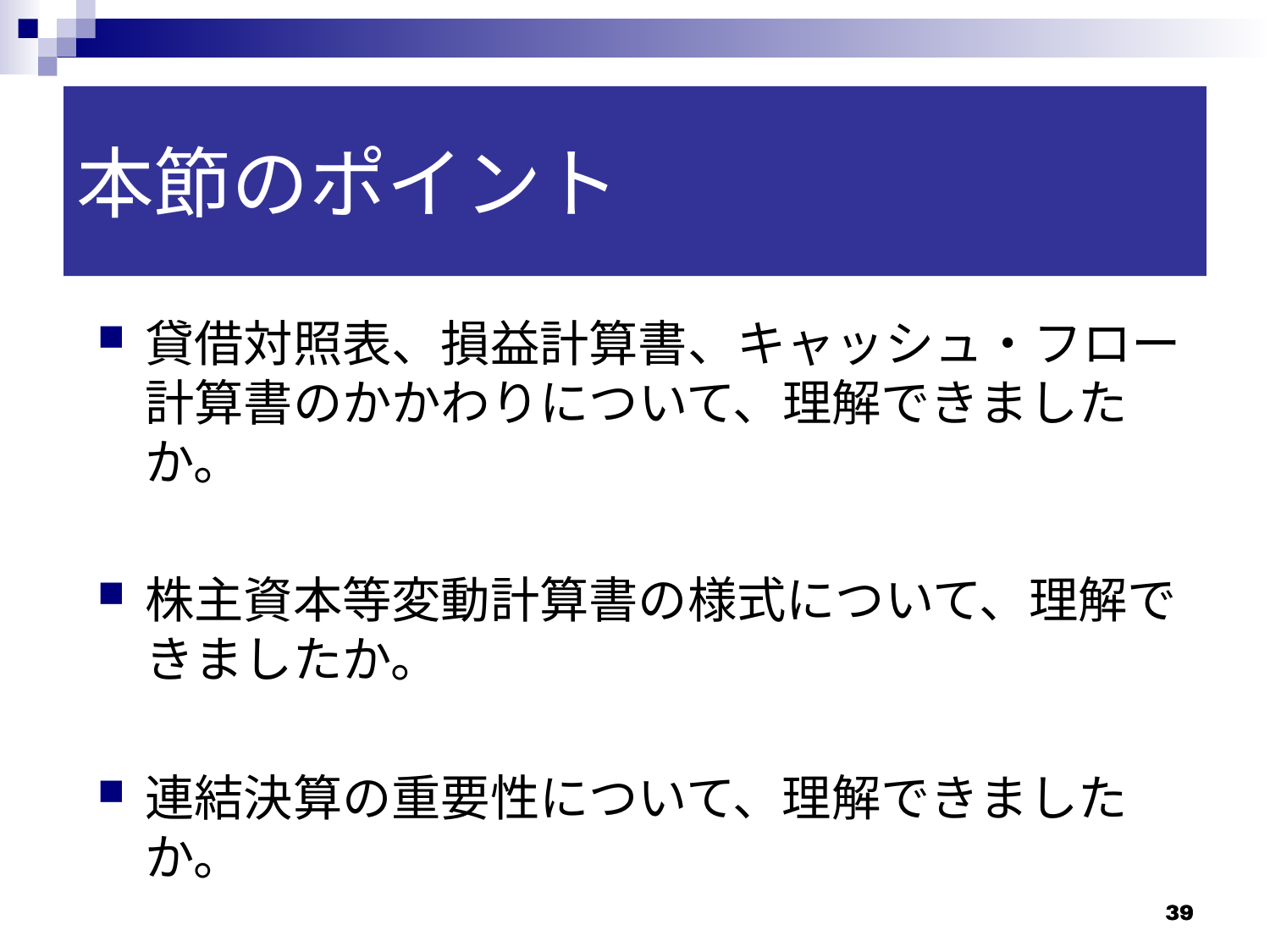

本節のポイント
貸借対照表、損益計算書、キャッシュ・フロー計算書のかかわりについて、理解できましたか。

株主資本等変動計算書の様式について、理解できましたか。

連結決算の重要性について、理解できましたか。
39
39